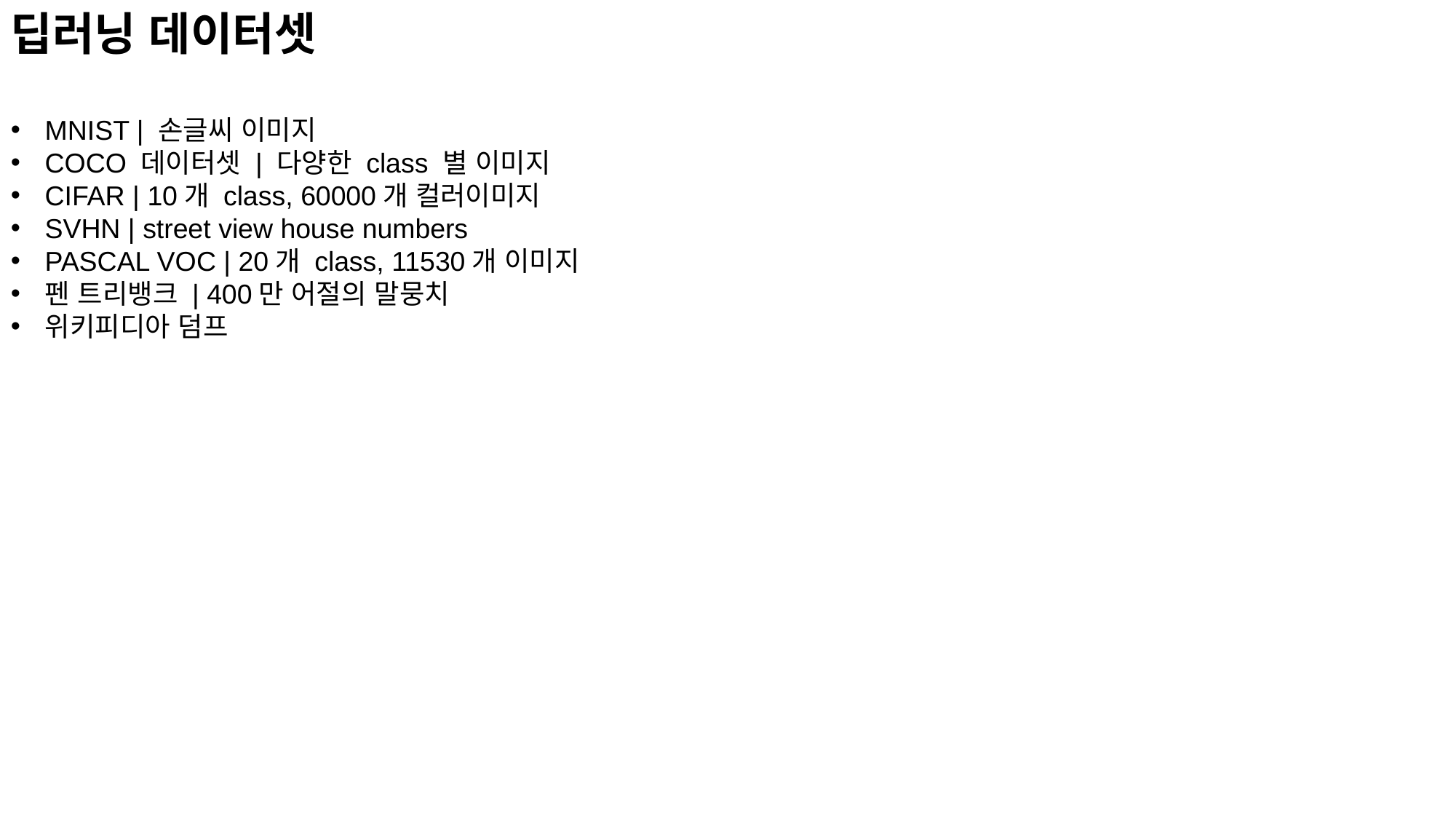

딥러닝 데이터셋
MNIST | 손글씨 이미지
COCO 데이터셋 | 다양한 class 별 이미지
CIFAR | 10개 class, 60000개 컬러이미지
SVHN | street view house numbers
PASCAL VOC | 20개 class, 11530개 이미지
펜 트리뱅크 | 400만 어절의 말뭉치
위키피디아 덤프